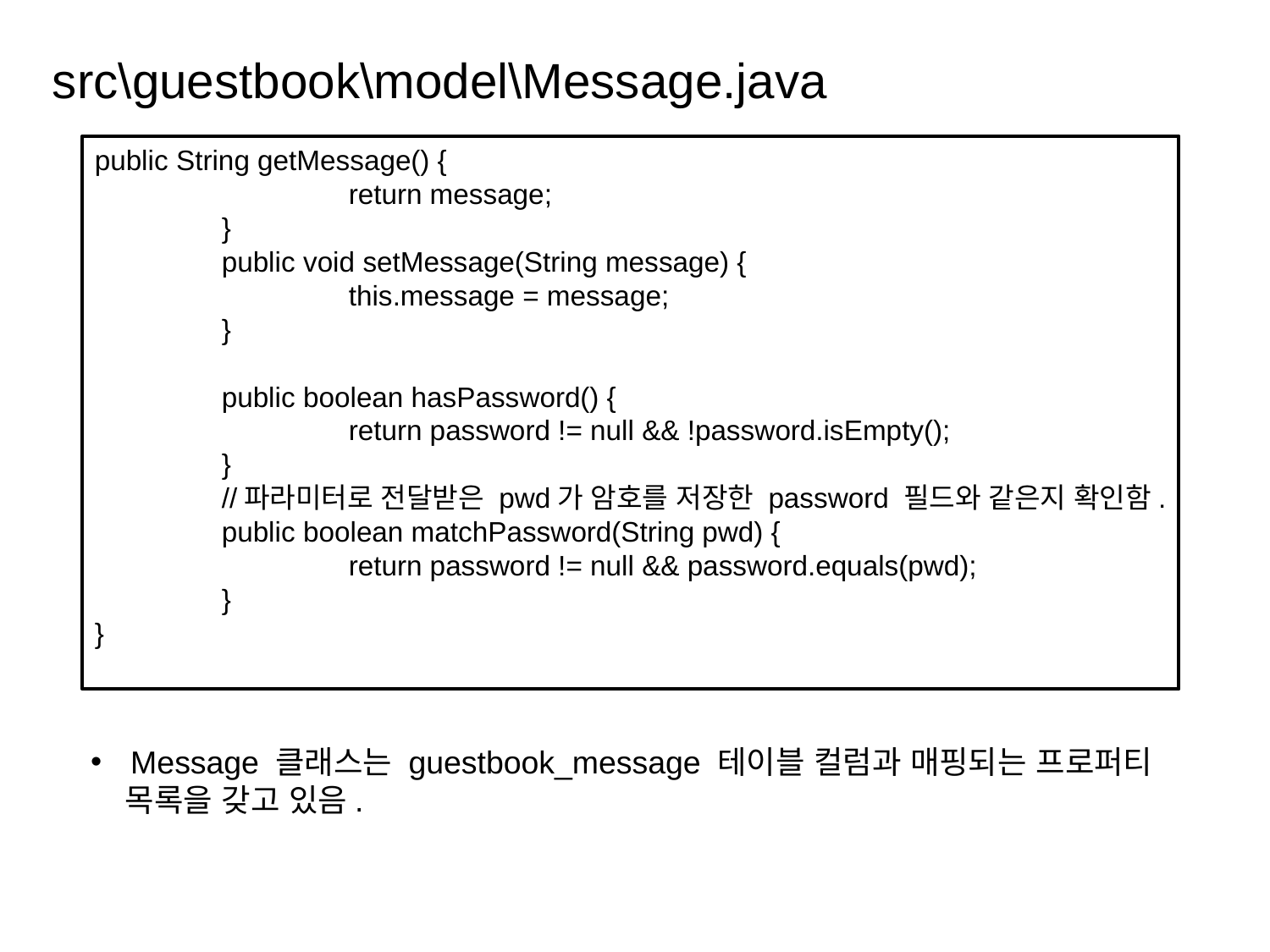

# src\guestbook\model\Message.java
public String getMessage() {
		return message;
	}
	public void setMessage(String message) {
		this.message = message;
	}

	public boolean hasPassword() {
		return password != null && !password.isEmpty();
	}
	//파라미터로 전달받은 pwd가 암호를 저장한 password 필드와 같은지 확인함.
	public boolean matchPassword(String pwd) {
		return password != null && password.equals(pwd);
	}
}

Message 클래스는 guestbook_message 테이블 컬럼과 매핑되는 프로퍼티
   목록을 갖고 있음.